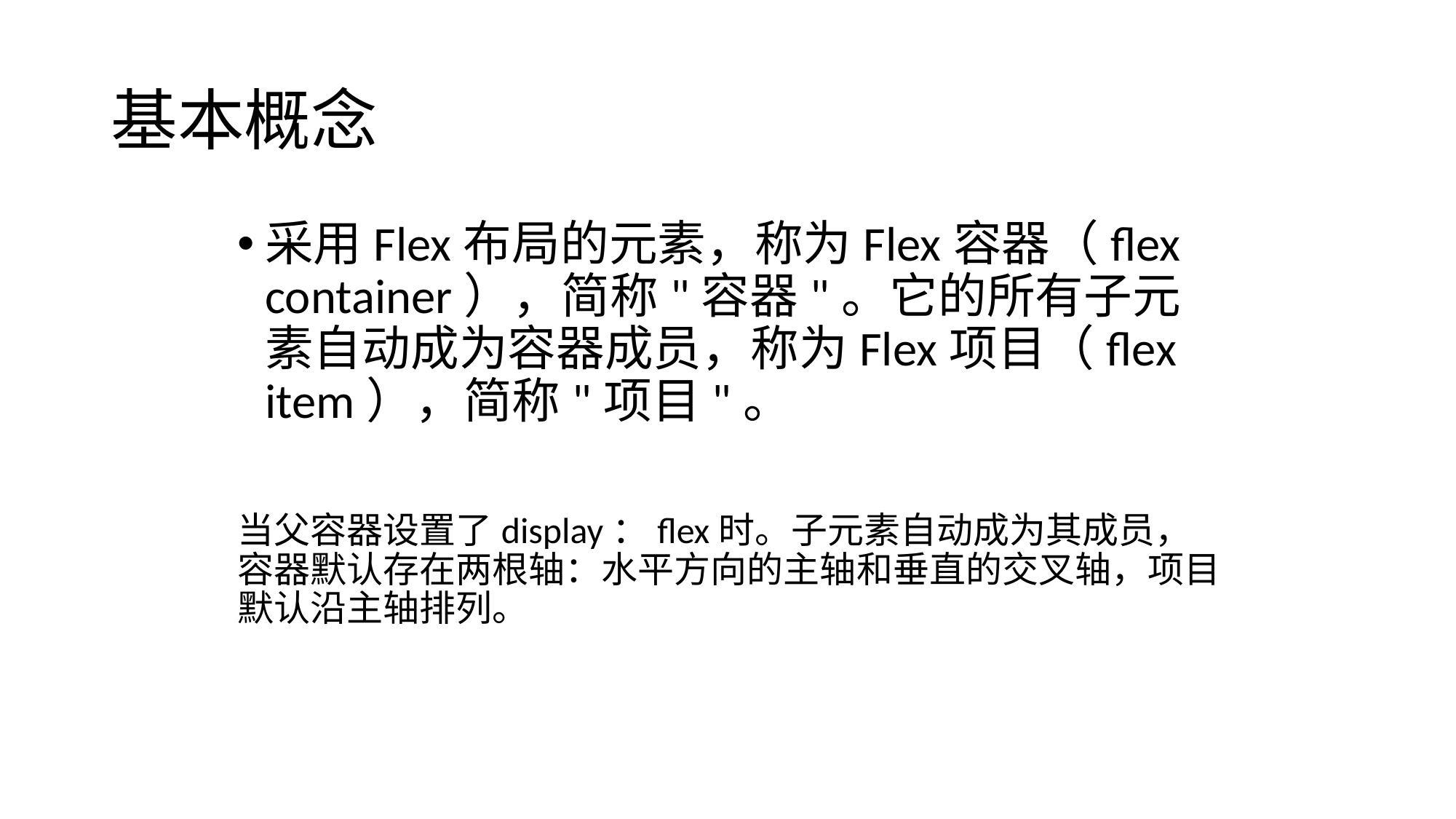

# 基本概念
采用Flex布局的元素，称为Flex容器（flex container），简称"容器"。它的所有子元素自动成为容器成员，称为Flex项目（flex item），简称"项目"。

当父容器设置了display：flex时。子元素自动成为其成员， 容器默认存在两根轴：水平方向的主轴和垂直的交叉轴，项目默认沿主轴排列。